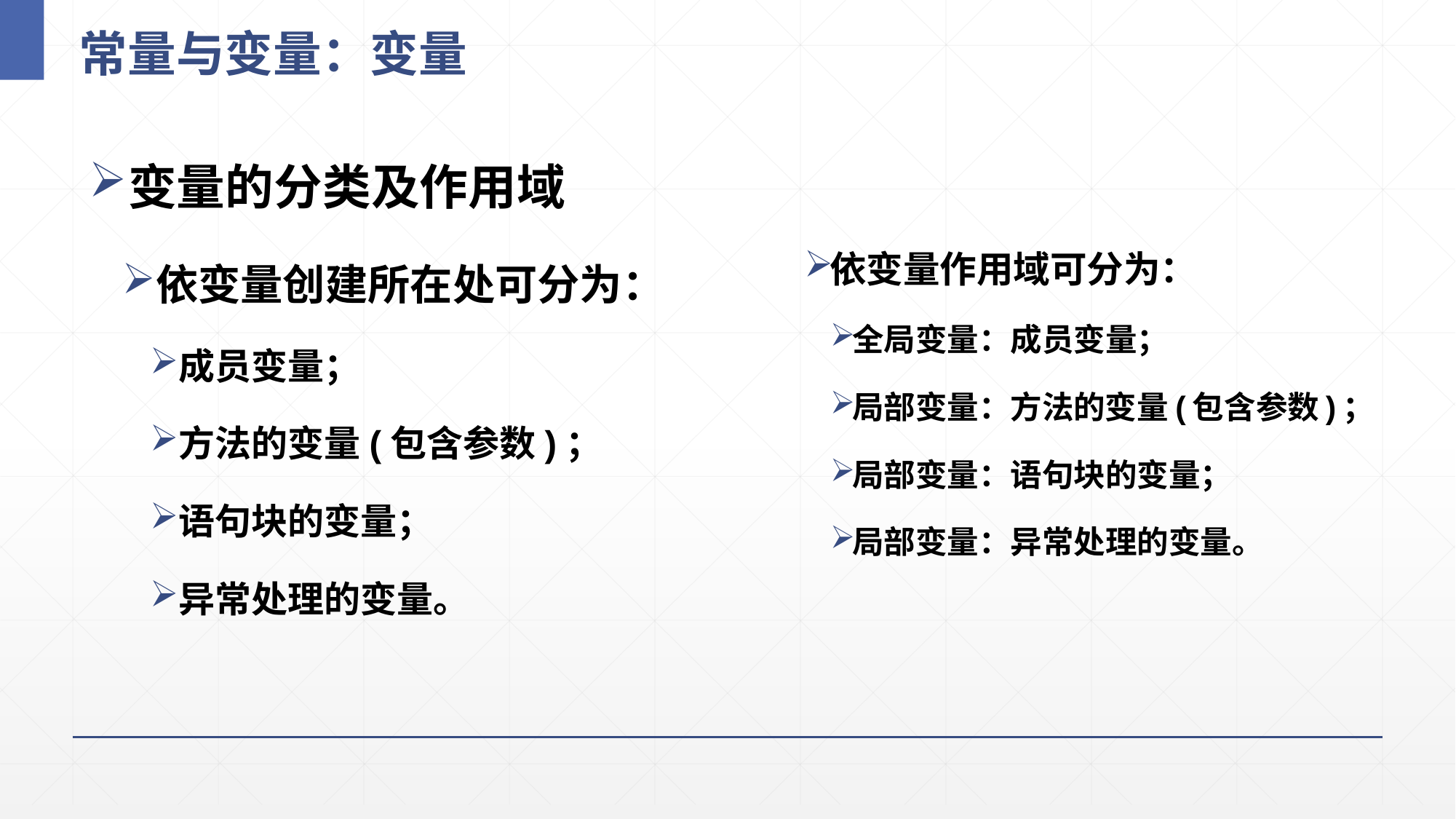

# 常量与变量：变量
变量的分类及作用域
依变量创建所在处可分为：
成员变量；
方法的变量(包含参数)；
语句块的变量；
异常处理的变量。

依变量作用域可分为：
全局变量：成员变量；
局部变量：方法的变量(包含参数)；
局部变量：语句块的变量；
局部变量：异常处理的变量。